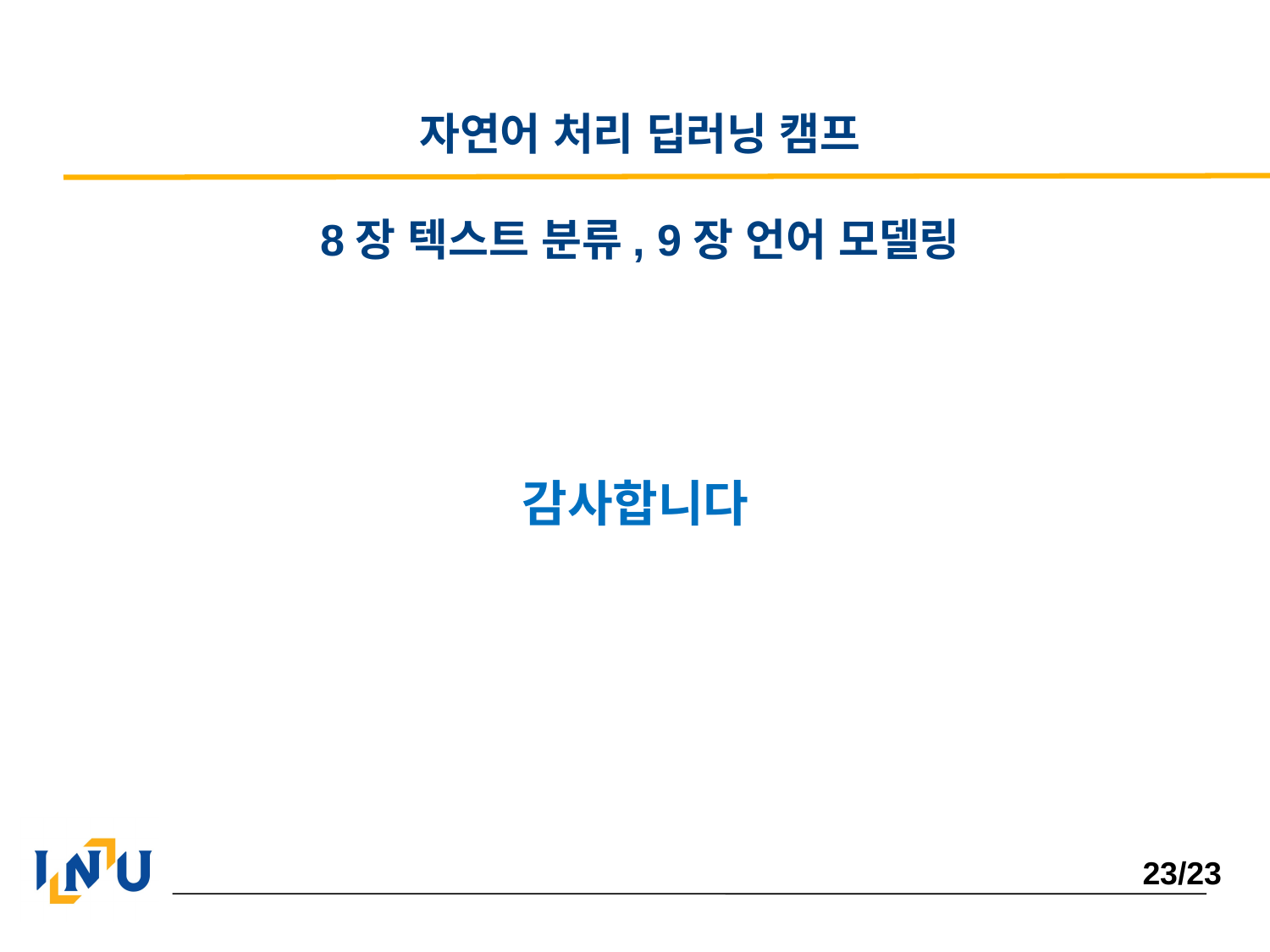

자연어 처리 딥러닝 캠프
8장 텍스트 분류, 9장 언어 모델링
감사합니다